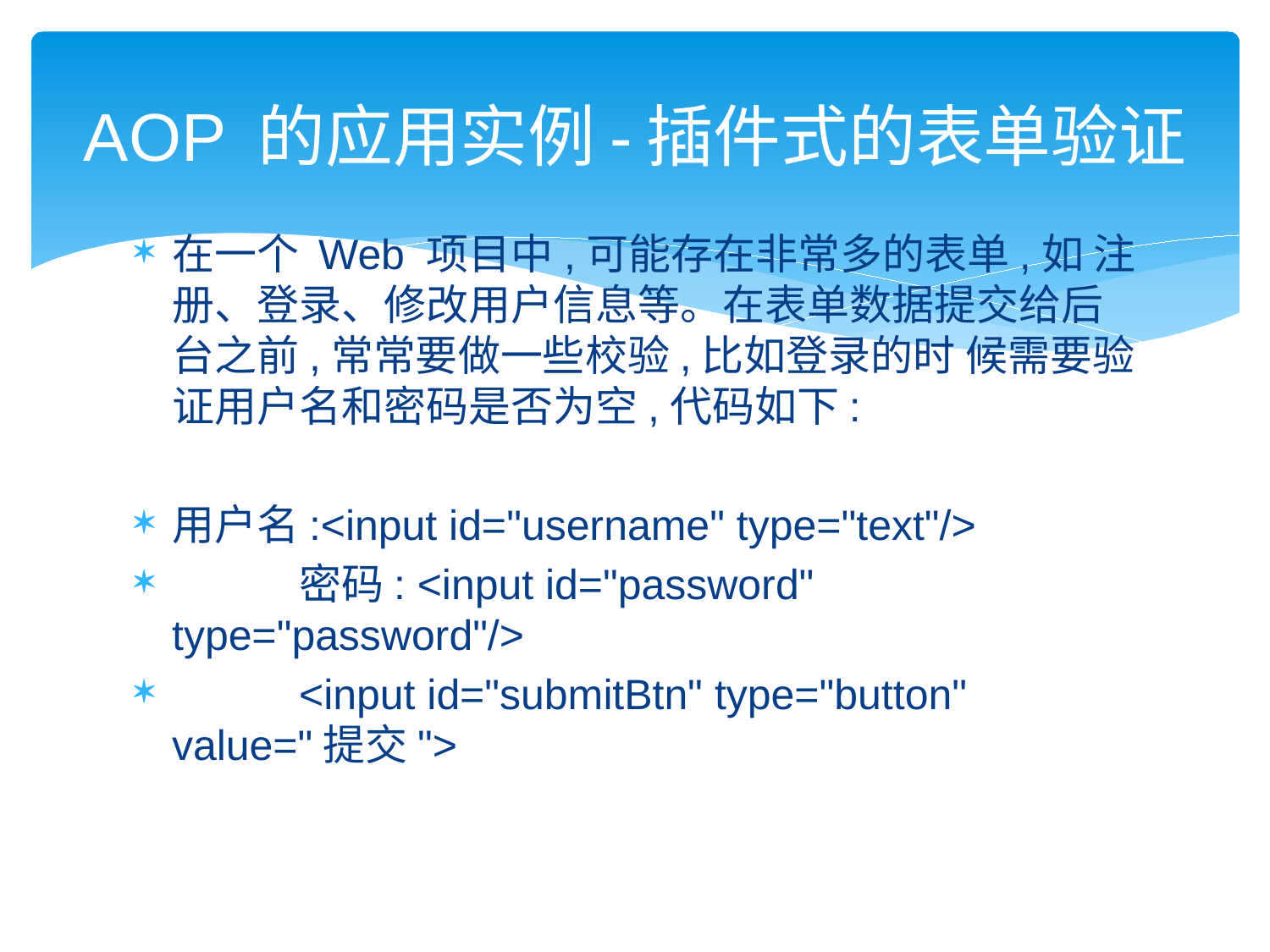

# AOP 的应用实例-插件式的表单验证
在一个 Web 项目中,可能存在非常多的表单,如 注册、登录、修改用户信息等。在表单数据提交给后台之前,常常要做一些校验,比如登录的时 候需要验证用户名和密码是否为空,代码如下:

用户名:<input id="username" type="text"/>
	密码: <input id="password" type="password"/>
	<input id="submitBtn" type="button" value="提交">